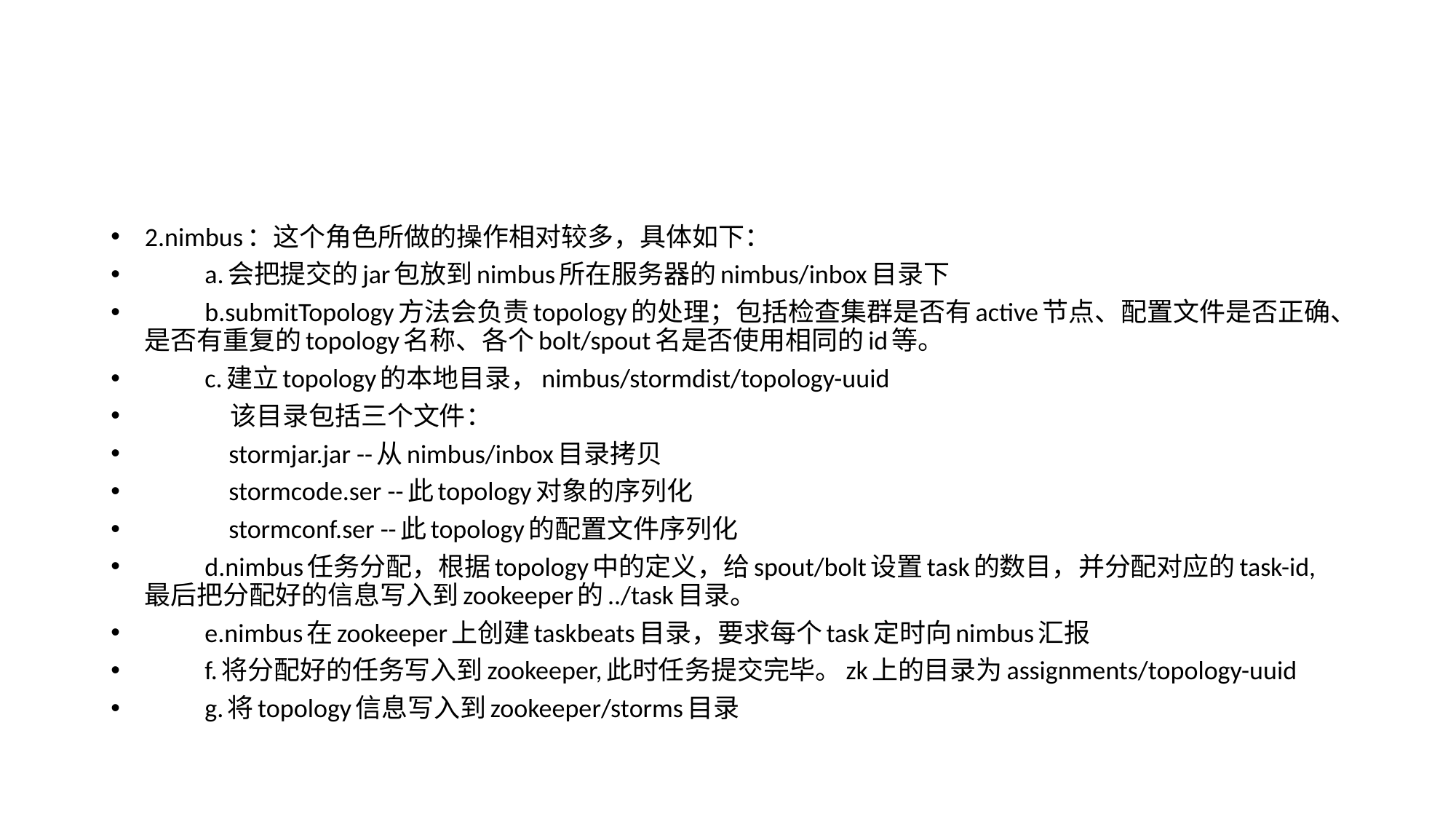

#
2.nimbus：这个角色所做的操作相对较多，具体如下：
          a.会把提交的jar包放到nimbus所在服务器的nimbus/inbox目录下
          b.submitTopology方法会负责topology的处理；包括检查集群是否有active节点、配置文件是否正确、是否有重复的topology名称、各个bolt/spout名是否使用相同的id等。
          c.建立topology的本地目录，nimbus/stormdist/topology-uuid
              该目录包括三个文件：
              stormjar.jar --从nimbus/inbox目录拷贝
              stormcode.ser --此topology对象的序列化
              stormconf.ser --此topology的配置文件序列化
          d.nimbus任务分配，根据topology中的定义，给spout/bolt设置task的数目，并分配对应的task-id,最后把分配好的信息写入到zookeeper的../task目录。
          e.nimbus在zookeeper上创建taskbeats目录，要求每个task定时向nimbus汇报
          f.将分配好的任务写入到zookeeper,此时任务提交完毕。zk上的目录为assignments/topology-uuid
          g.将topology信息写入到zookeeper/storms目录